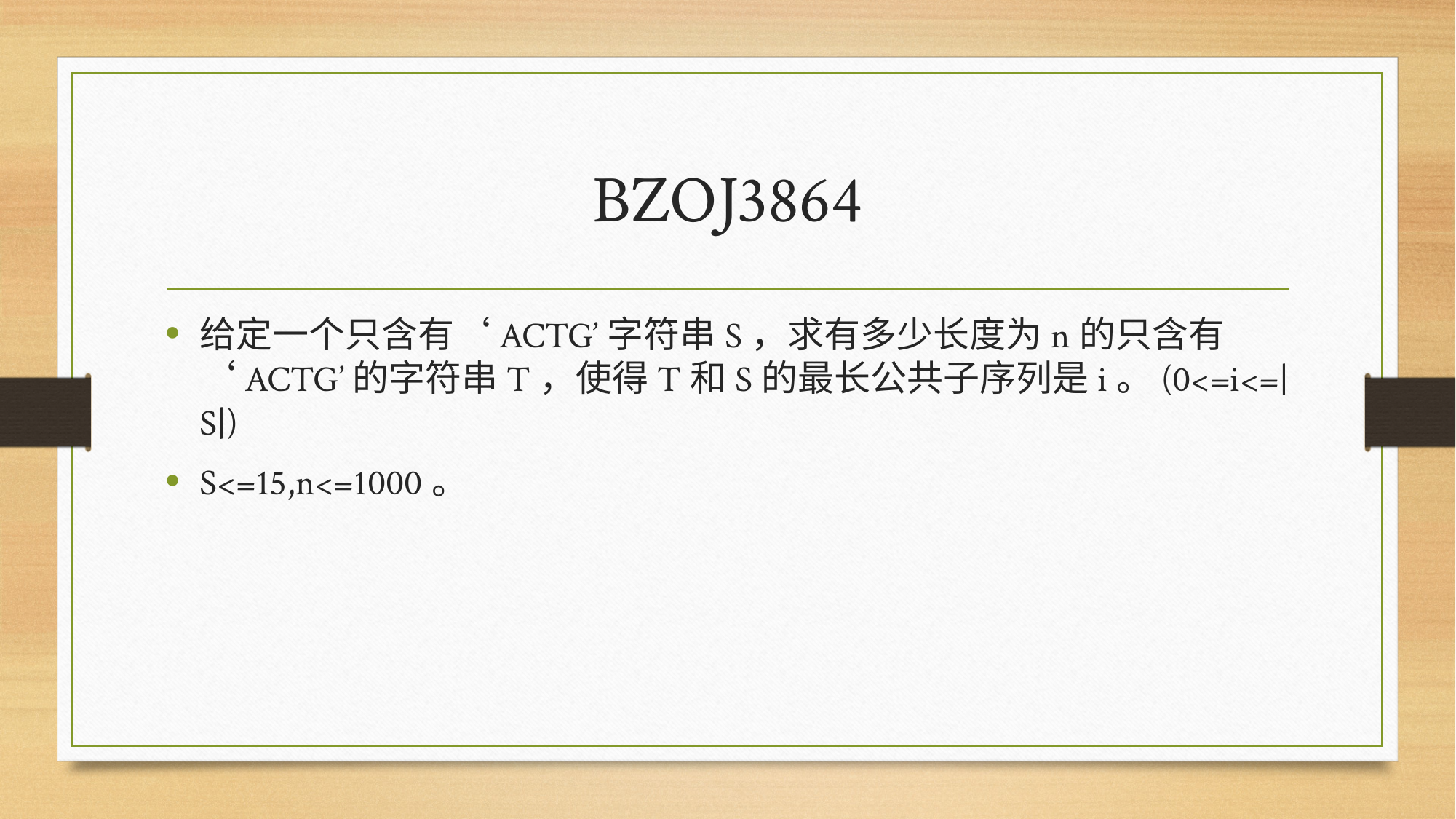

# BZOJ3864
给定一个只含有‘ACTG’字符串S，求有多少长度为n的只含有‘ACTG’的字符串T，使得T和S的最长公共子序列是i。(0<=i<=|S|)
S<=15,n<=1000。